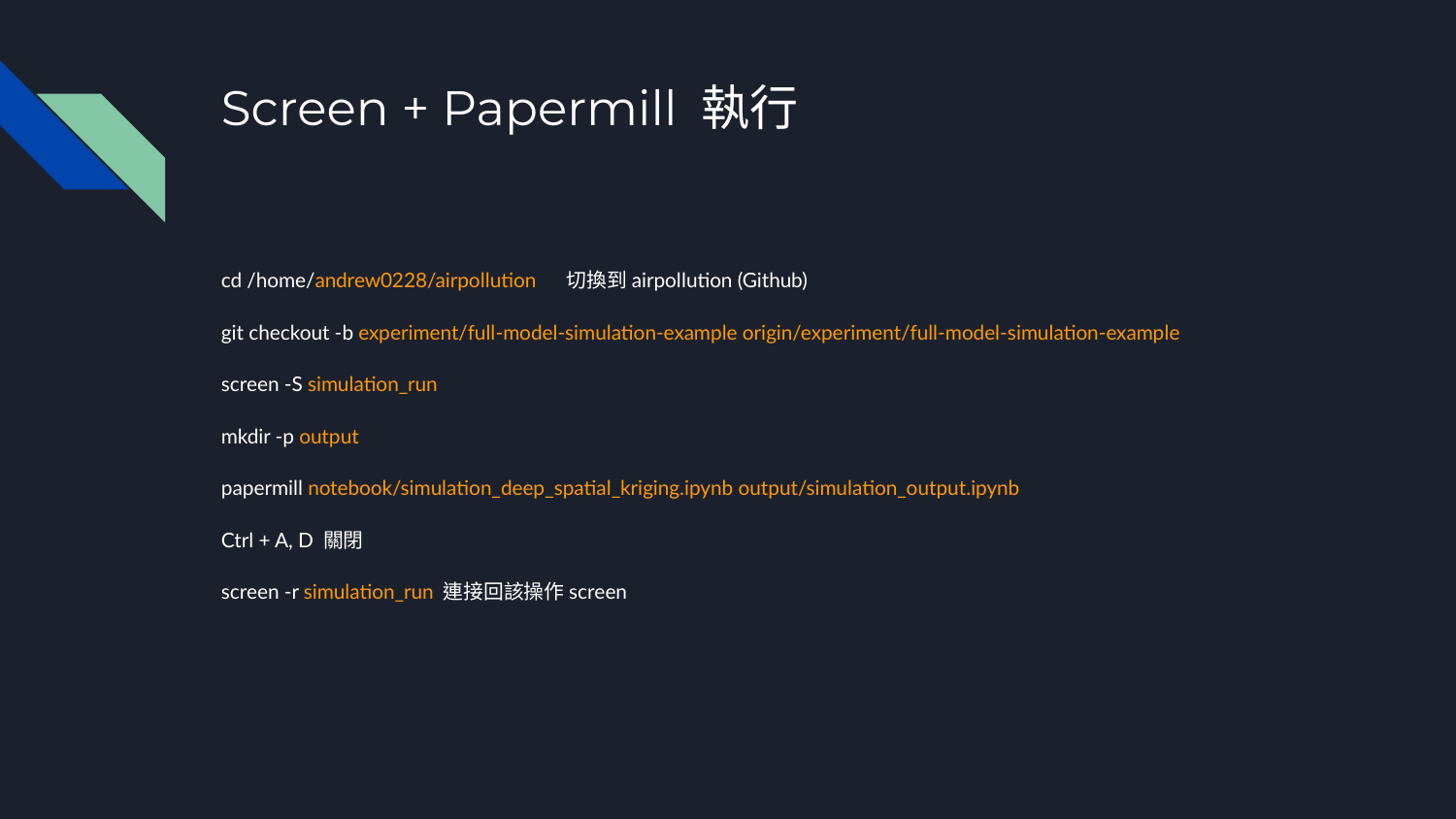

# Screen + Papermill 執行
cd /home/andrew0228/airpollution     切換到airpollution (Github)
git checkout -b experiment/full-model-simulation-example origin/experiment/full-model-simulation-example
screen -S simulation_run
mkdir -p output
papermill notebook/simulation_deep_spatial_kriging.ipynb output/simulation_output.ipynb
Ctrl + A, D 關閉
screen -r simulation_run 連接回該操作screen